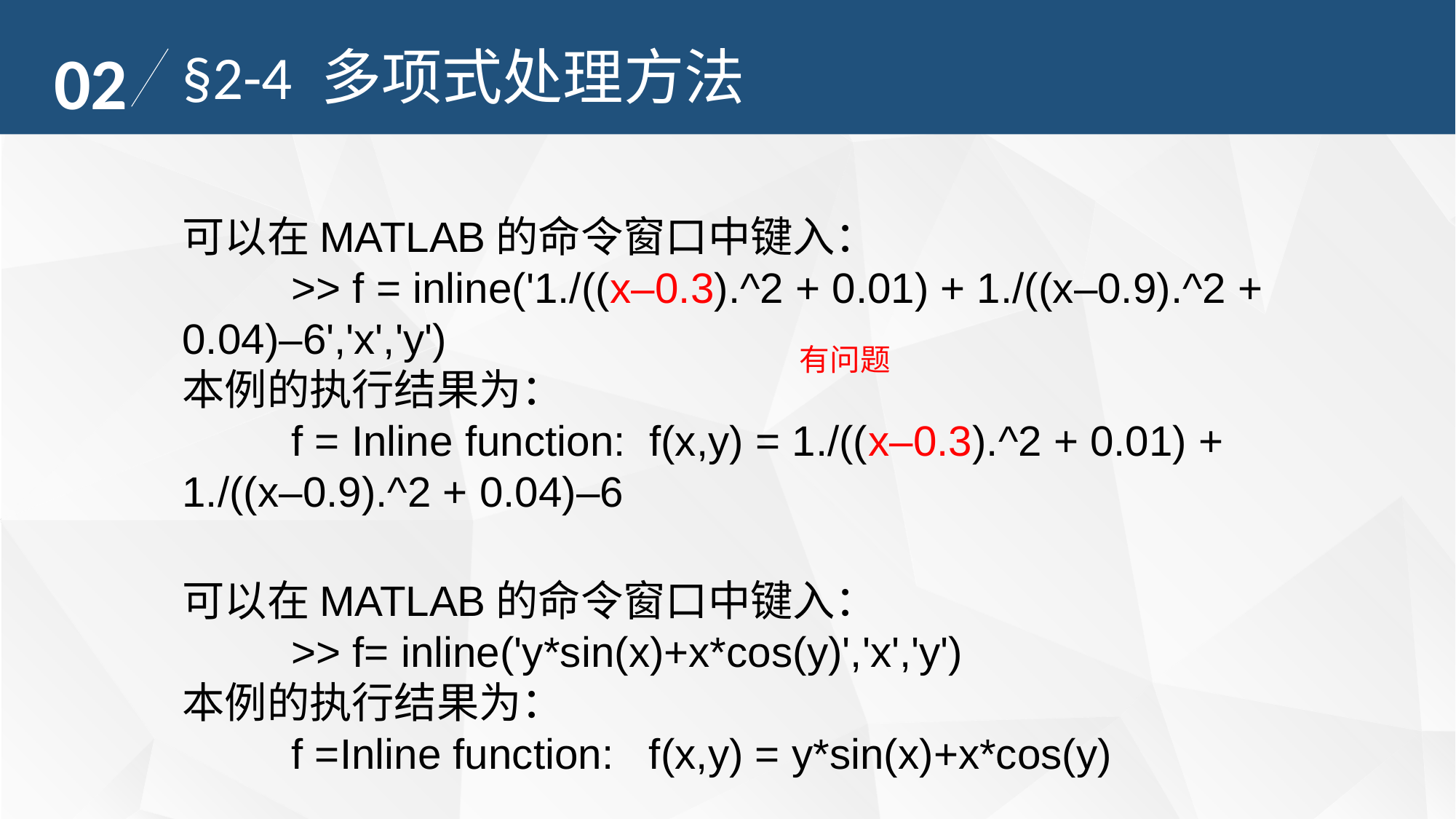

02
§2-4 多项式处理方法
可以在MATLAB的命令窗口中键入：
	>> f = inline('1./((x–0.3).^2 + 0.01) + 1./((x–0.9).^2 + 0.04)–6','x','y')
本例的执行结果为：
	f = Inline function:  f(x,y) = 1./((x–0.3).^2 + 0.01) + 1./((x–0.9).^2 + 0.04)–6

可以在MATLAB的命令窗口中键入：
	>> f= inline('y*sin(x)+x*cos(y)','x','y')
本例的执行结果为：
f =Inline function:   f(x,y) = y*sin(x)+x*cos(y)
有问题